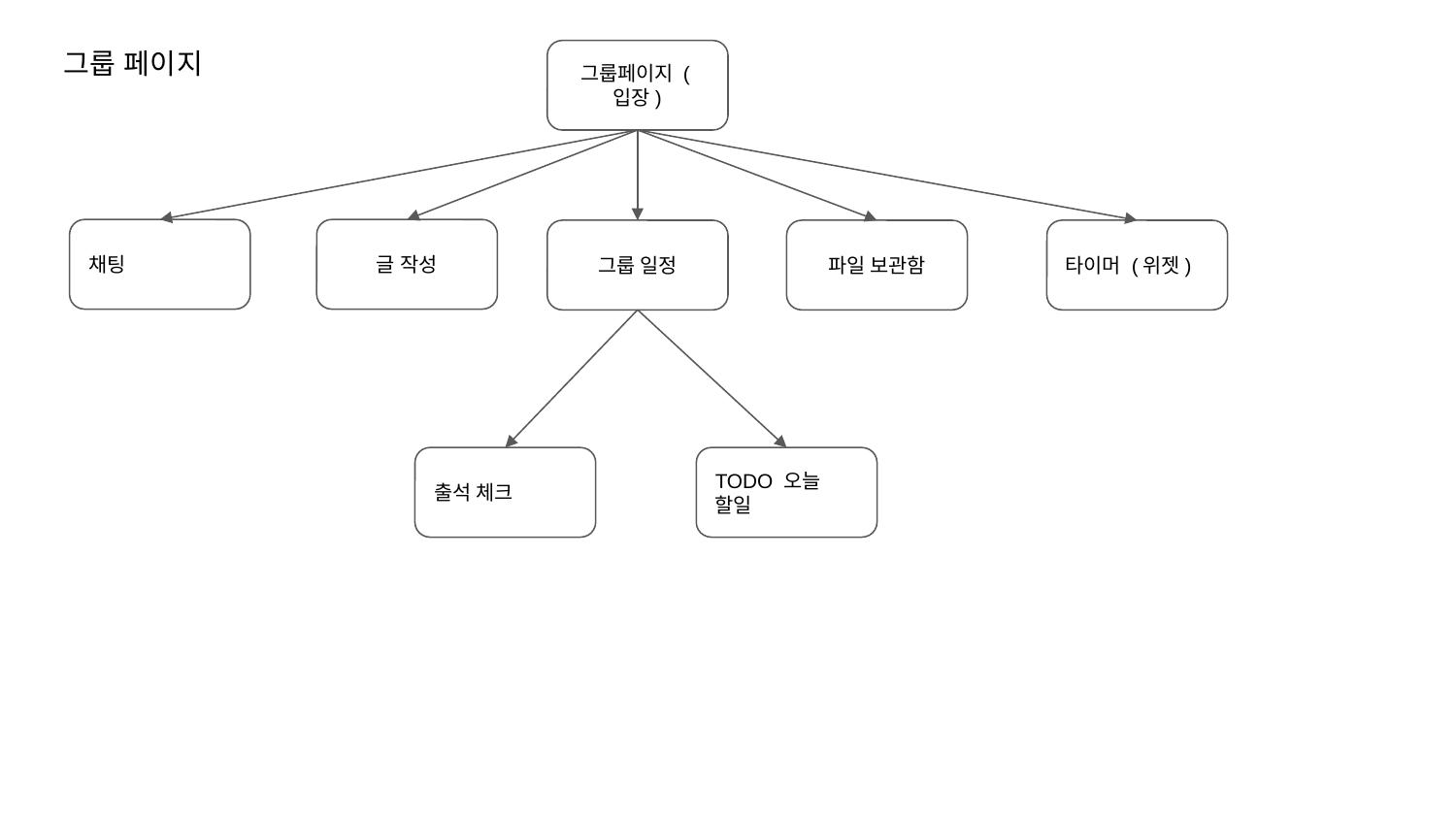

그룹 페이지
그룹페이지 (입장)
채팅
글 작성
파일 보관함
타이머 (위젯)
그룹 일정
출석 체크
TODO 오늘 할일